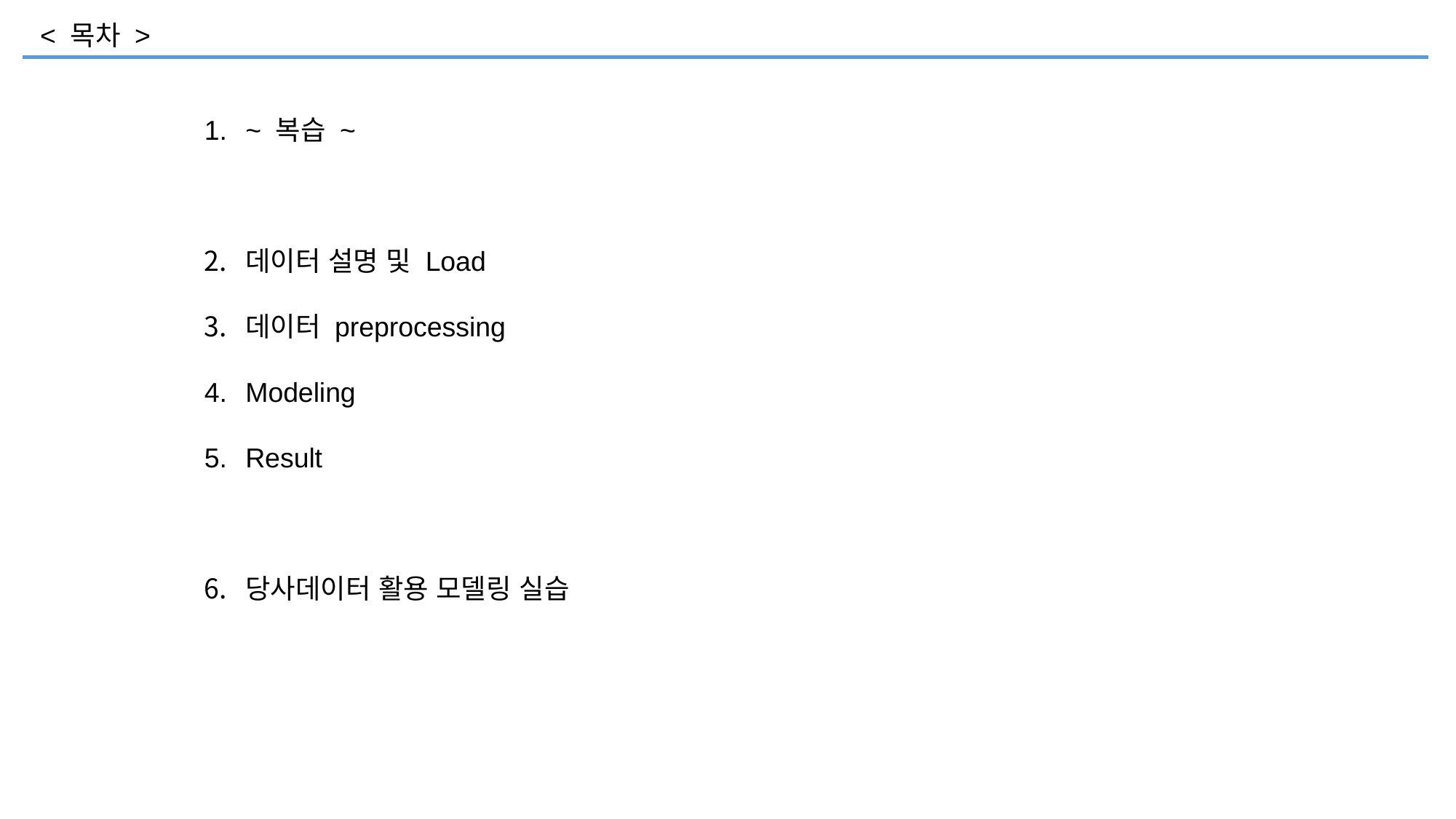

< 목차 >
~ 복습 ~

데이터 설명 및 Load

데이터 preprocessing

Modeling

Result

당사데이터 활용 모델링 실습